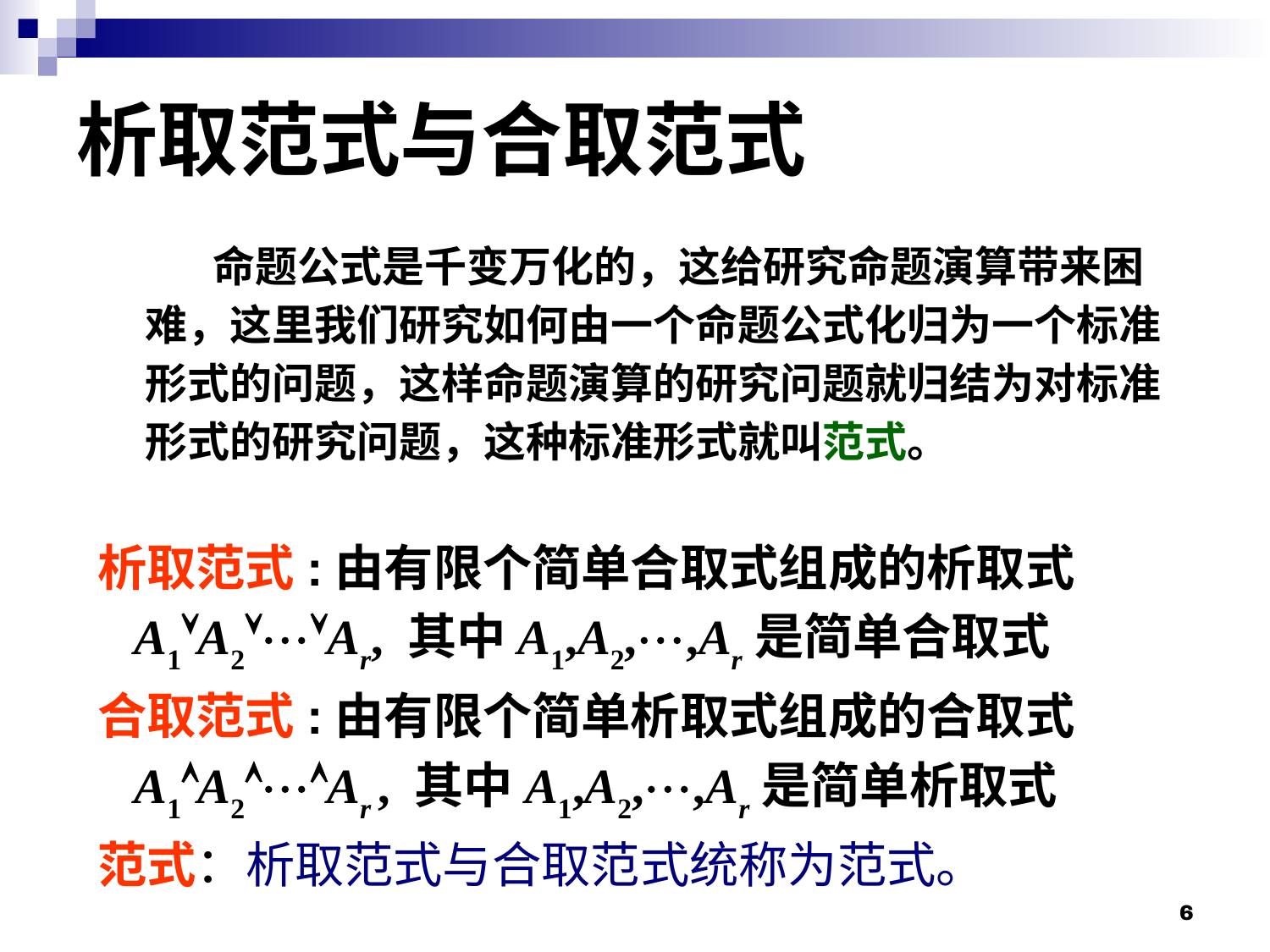

# 析取范式与合取范式
           命题公式是千变万化的，这给研究命题演算带来困难，这里我们研究如何由一个命题公式化归为一个标准形式的问题，这样命题演算的研究问题就归结为对标准形式的研究问题，这种标准形式就叫范式。

析取范式:由有限个简单合取式组成的析取式
   A1∨A2∨…∨Ar, 其中A1,A2,…,Ar是简单合取式
合取范式:由有限个简单析取式组成的合取式
   A1∧A2∧…∧Ar , 其中A1,A2,…,Ar是简单析取式
范式：析取范式与合取范式统称为范式。
6